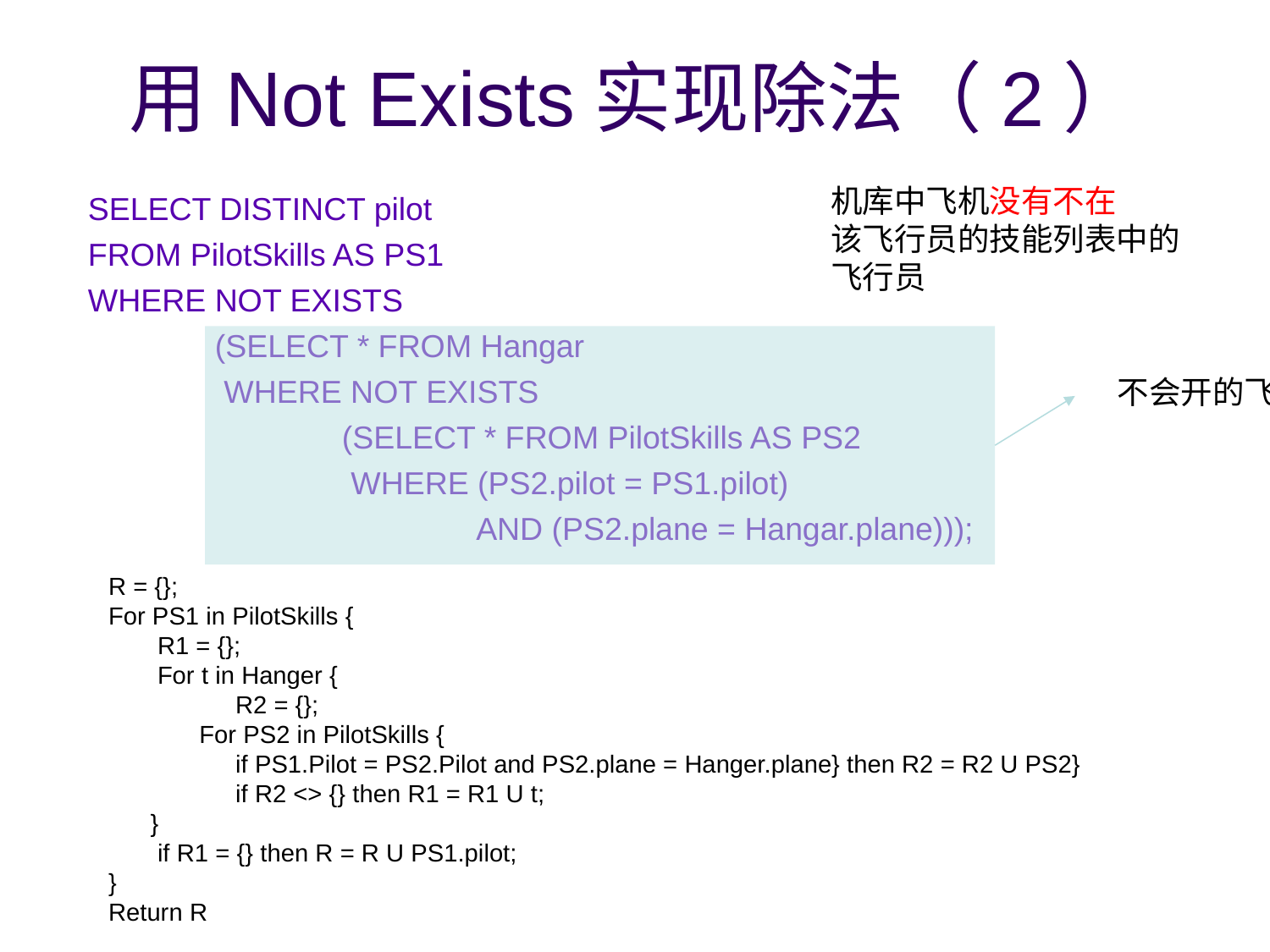

# 用Not Exists实现除法（2）
SELECT DISTINCT pilot
FROM PilotSkills AS PS1
WHERE NOT EXISTS
	(SELECT * FROM Hangar
	 WHERE NOT EXISTS
		(SELECT * FROM PilotSkills AS PS2
 		 WHERE (PS2.pilot = PS1.pilot)
                  		 AND (PS2.plane = Hangar.plane)));

机库中飞机没有不在
该飞行员的技能列表中的
飞行员

不会开的飞机
R = {};
For PS1 in PilotSkills {
       R1 = {};
       For t in Hanger {
	R2 = {};
             For PS2 in PilotSkills {
             	if PS1.Pilot = PS2.Pilot and PS2.plane = Hanger.plane} then R2 = R2 U PS2}
	if R2 <> {} then R1 = R1 U t;
      }
       if R1 = {} then R = R U PS1.pilot;
}
Return R